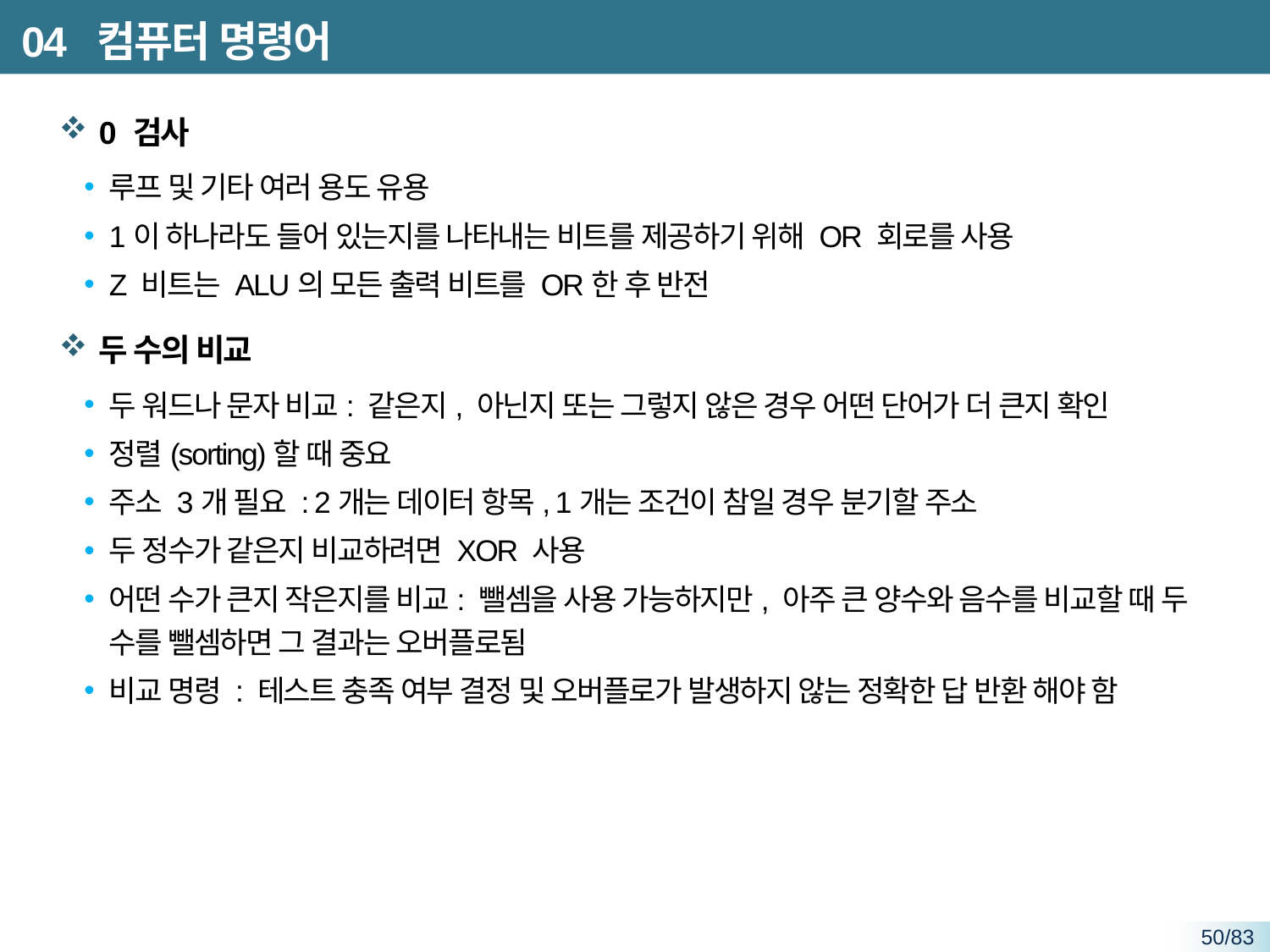

# 04  컴퓨터 명령어
0 검사
루프 및 기타 여러 용도 유용
1이 하나라도 들어 있는지를 나타내는 비트를 제공하기 위해 OR 회로를 사용
Z 비트는 ALU의 모든 출력 비트를 OR한 후 반전
두 수의 비교
두 워드나 문자 비교: 같은지, 아닌지 또는 그렇지 않은 경우 어떤 단어가 더 큰지 확인
정렬(sorting)할 때 중요
주소 3개 필요 : 2개는 데이터 항목, 1개는 조건이 참일 경우 분기할 주소
두 정수가 같은지 비교하려면 XOR 사용
어떤 수가 큰지 작은지를 비교: 뺄셈을 사용 가능하지만, 아주 큰 양수와 음수를 비교할 때 두 수를 뺄셈하면 그 결과는 오버플로됨
비교 명령 : 테스트 충족 여부 결정 및 오버플로가 발생하지 않는 정확한 답 반환 해야 함